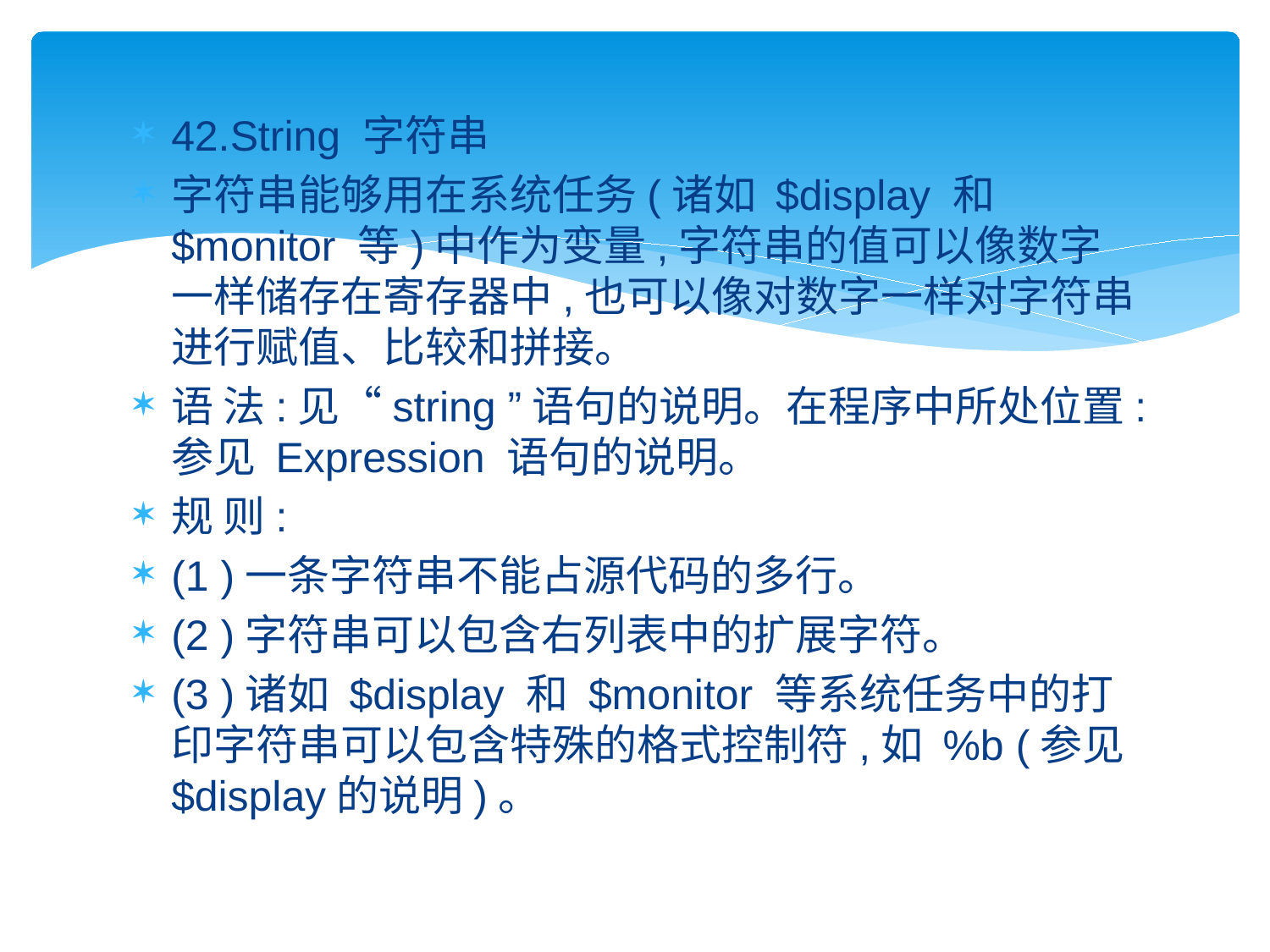

#
42.String 字符串
字符串能够用在系统任务(诸如 $display 和 $monitor 等)中作为变量,字符串的值可以像数字一样储存在寄存器中,也可以像对数字一样对字符串进行赋值、比较和拼接。
语 法:见“string ”语句的说明。在程序中所处位置:参见 Expression 语句的说明。
规 则:
(1 )一条字符串不能占源代码的多行。
(2 )字符串可以包含右列表中的扩展字符。
(3 )诸如 $display 和 $monitor 等系统任务中的打印字符串可以包含特殊的格式控制符,如 %b (参见 $display的说明)。